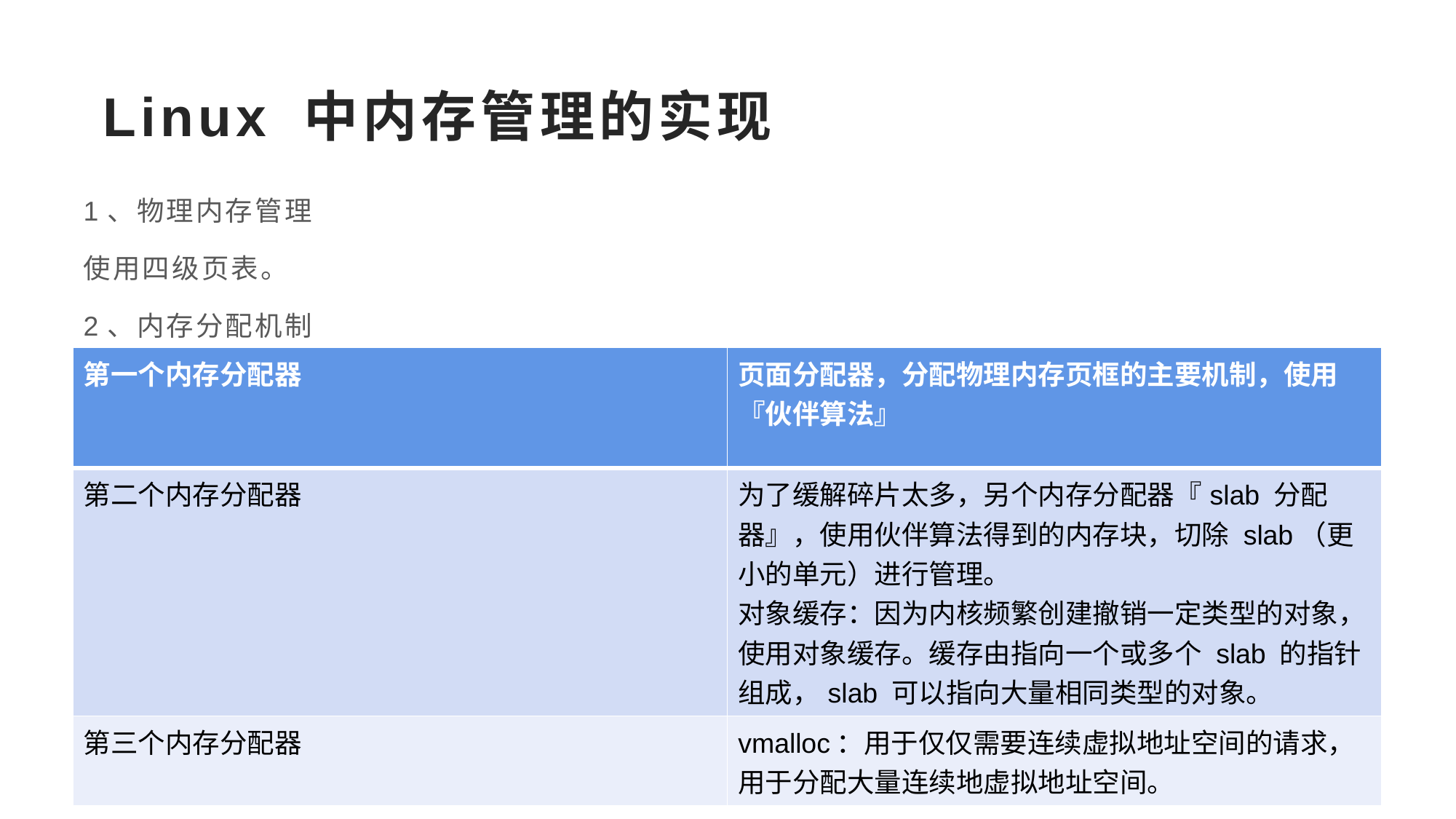

# Linux 中内存管理的实现
1、物理内存管理
使用四级页表。
2、内存分配机制

| 第一个内存分配器 | 页面分配器，分配物理内存页框的主要机制，使用『伙伴算法』 |
| --- | --- |
| 第二个内存分配器 | 为了缓解碎片太多，另个内存分配器『slab 分配器』，使用伙伴算法得到的内存块，切除 slab（更小的单元）进行管理。 对象缓存：因为内核频繁创建撤销一定类型的对象，使用对象缓存。缓存由指向一个或多个 slab 的指针组成，slab 可以指向大量相同类型的对象。 |
| 第三个内存分配器 | vmalloc：用于仅仅需要连续虚拟地址空间的请求，用于分配大量连续地虚拟地址空间。 |